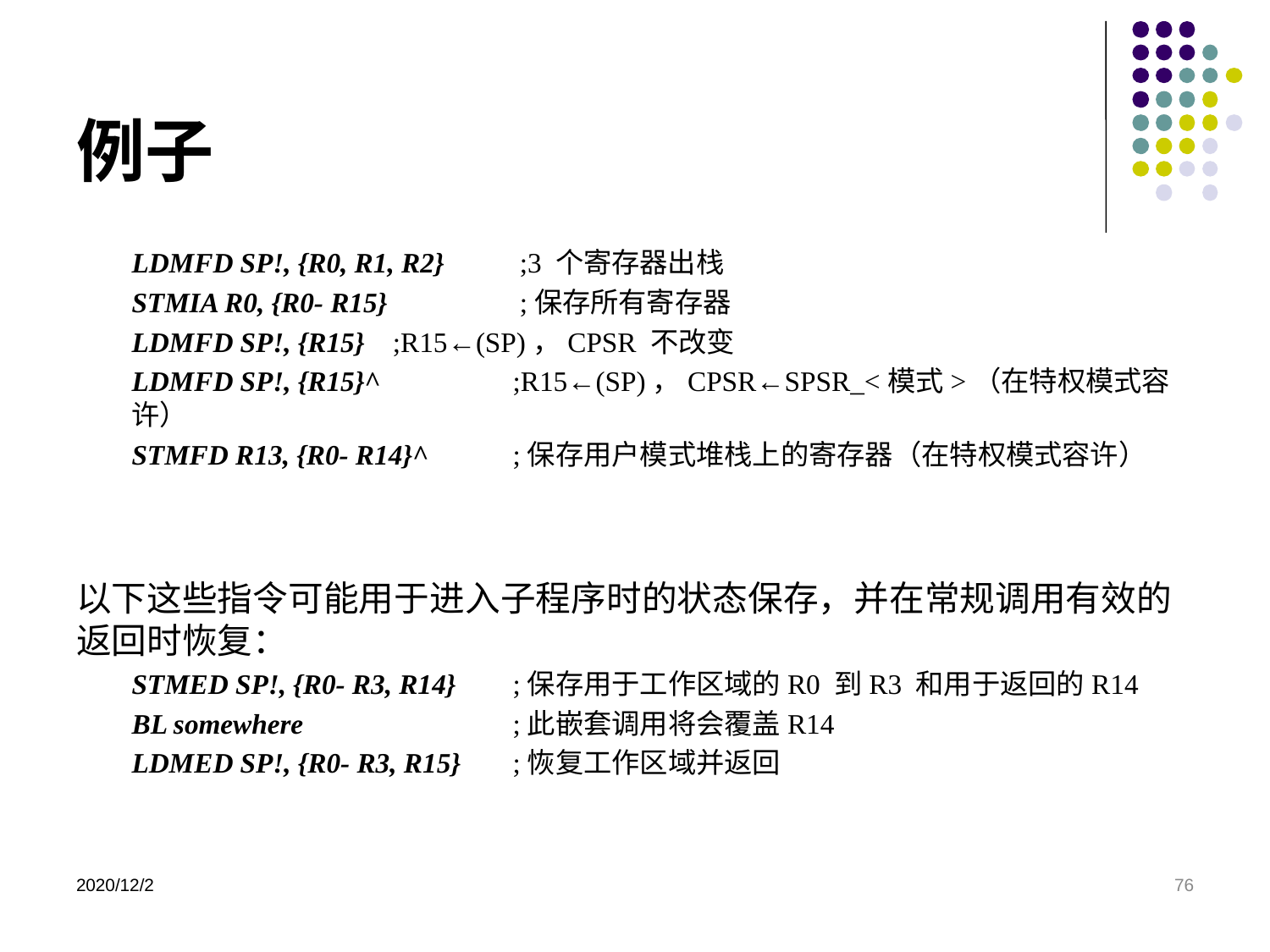

# 例子
LDMFD SP!, {R0, R1, R2}	 ;3 个寄存器出栈
STMIA R0, {R0- R15}	 ;保存所有寄存器
LDMFD SP!, {R15}	 ;R15←(SP)，CPSR 不改变
LDMFD SP!, {R15}^ 	;R15←(SP)，CPSR←SPSR_<模式>（在特权模式容许）
STMFD R13, {R0- R14}^ 	;保存用户模式堆栈上的寄存器（在特权模式容许）

以下这些指令可能用于进入子程序时的状态保存，并在常规调用有效的返回时恢复：
STMED SP!, {R0- R3, R14} 	;保存用于工作区域的R0 到R3 和用于返回的R14
BL somewhere 		;此嵌套调用将会覆盖R14
LDMED SP!, {R0- R3, R15} 	;恢复工作区域并返回
2020/12/2
76